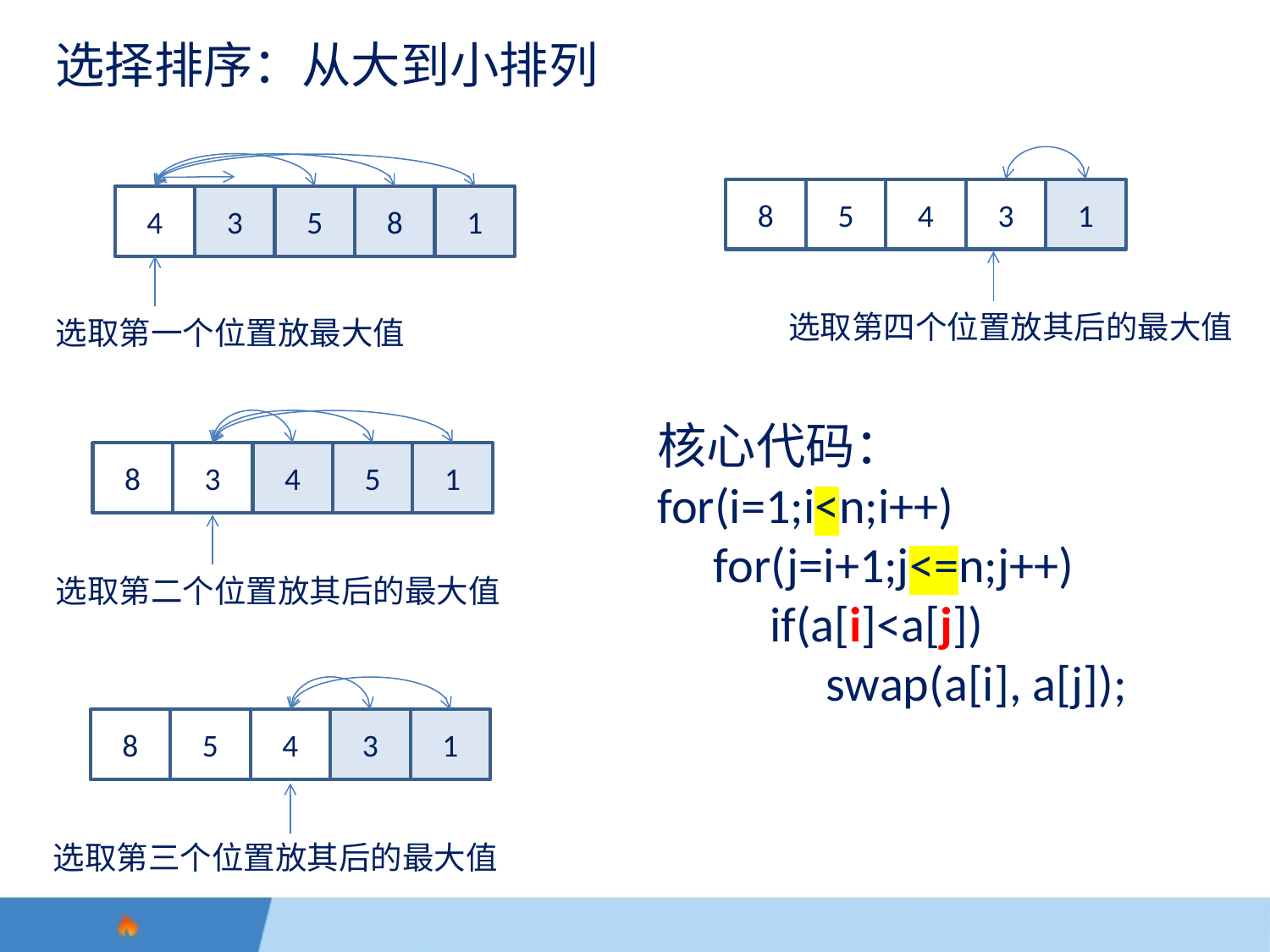

选择排序：从大到小排列
8
5
4
3
1
4
3
5
8
1
选取第四个位置放其后的最大值
选取第一个位置放最大值
核心代码：
for(i=1;i<n;i++)
     for(j=i+1;j<=n;j++)
          if(a[i]<a[j])
               swap(a[i], a[j]);
8
3
4
5
1
选取第二个位置放其后的最大值
8
5
4
3
1
选取第三个位置放其后的最大值